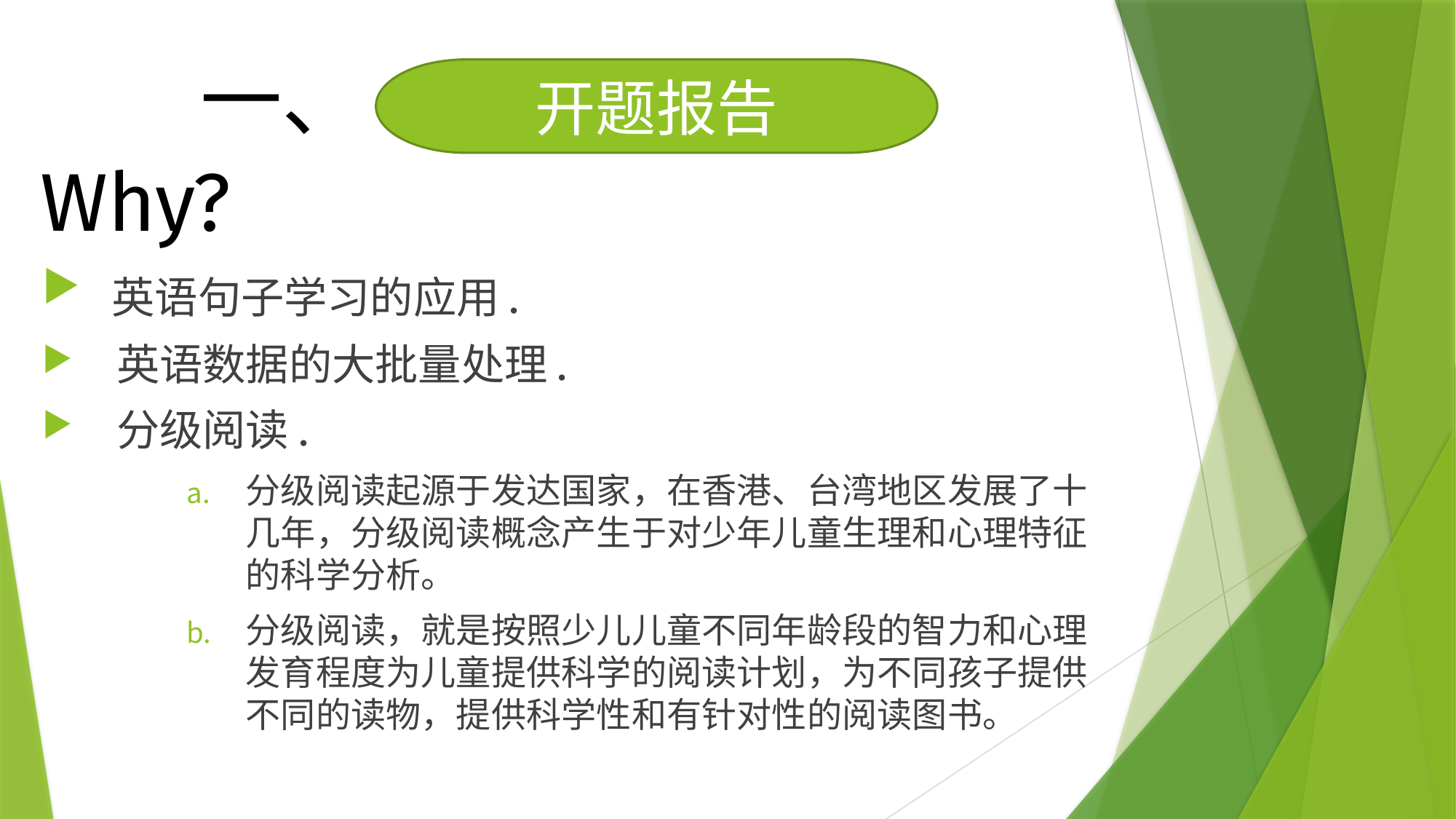

一、
开题报告
Why?

 英语句子学习的应用.
  英语数据的大批量处理.
  分级阅读.
分级阅读起源于发达国家，在香港、台湾地区发展了十几年，分级阅读概念产生于对少年儿童生理和心理特征的科学分析。
分级阅读，就是按照少儿儿童不同年龄段的智力和心理发育程度为儿童提供科学的阅读计划，为不同孩子提供不同的读物，提供科学性和有针对性的阅读图书。